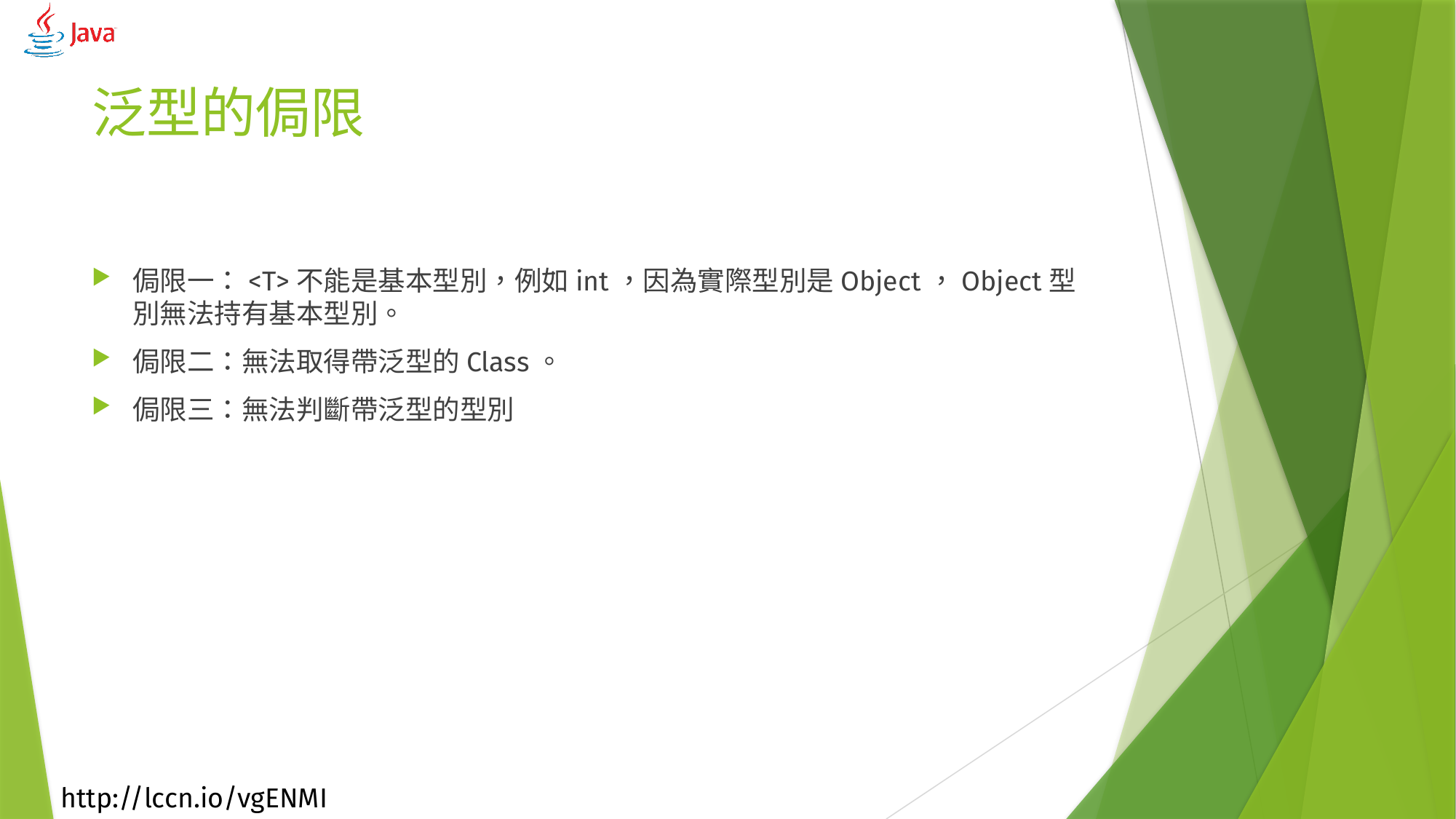

# 泛型的侷限
侷限一：<T>不能是基本型別，例如int，因為實際型別是Object，Object型別無法持有基本型別。
侷限二：無法取得帶泛型的Class。
侷限三：無法判斷帶泛型的型別